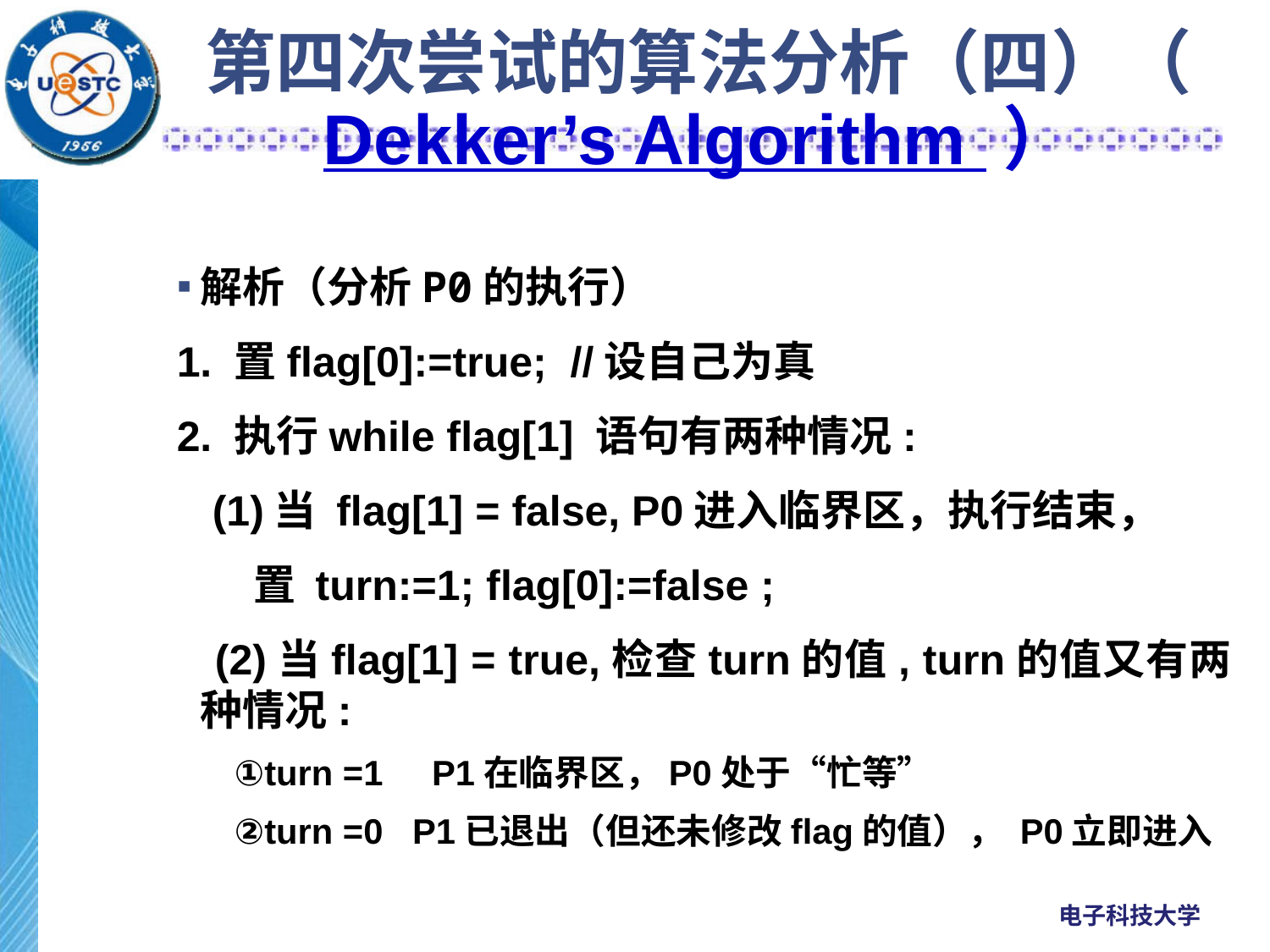

# 第四次尝试的算法分析（四）（ Dekker’s Algorithm ）
解析（分析P0的执行）
1. 置flag[0]:=true;  //设自己为真
2. 执行while flag[1] 语句有两种情况:
   (1)当 flag[1] = false, P0进入临界区，执行结束，
       置 turn:=1; flag[0]:=false ;
   (2)当flag[1] = true,检查turn的值, turn的值又有两种情况:
   ①turn =1     P1在临界区，P0处于“忙等”
   ②turn =0   P1已退出（但还未修改flag的值）， P0立即进入